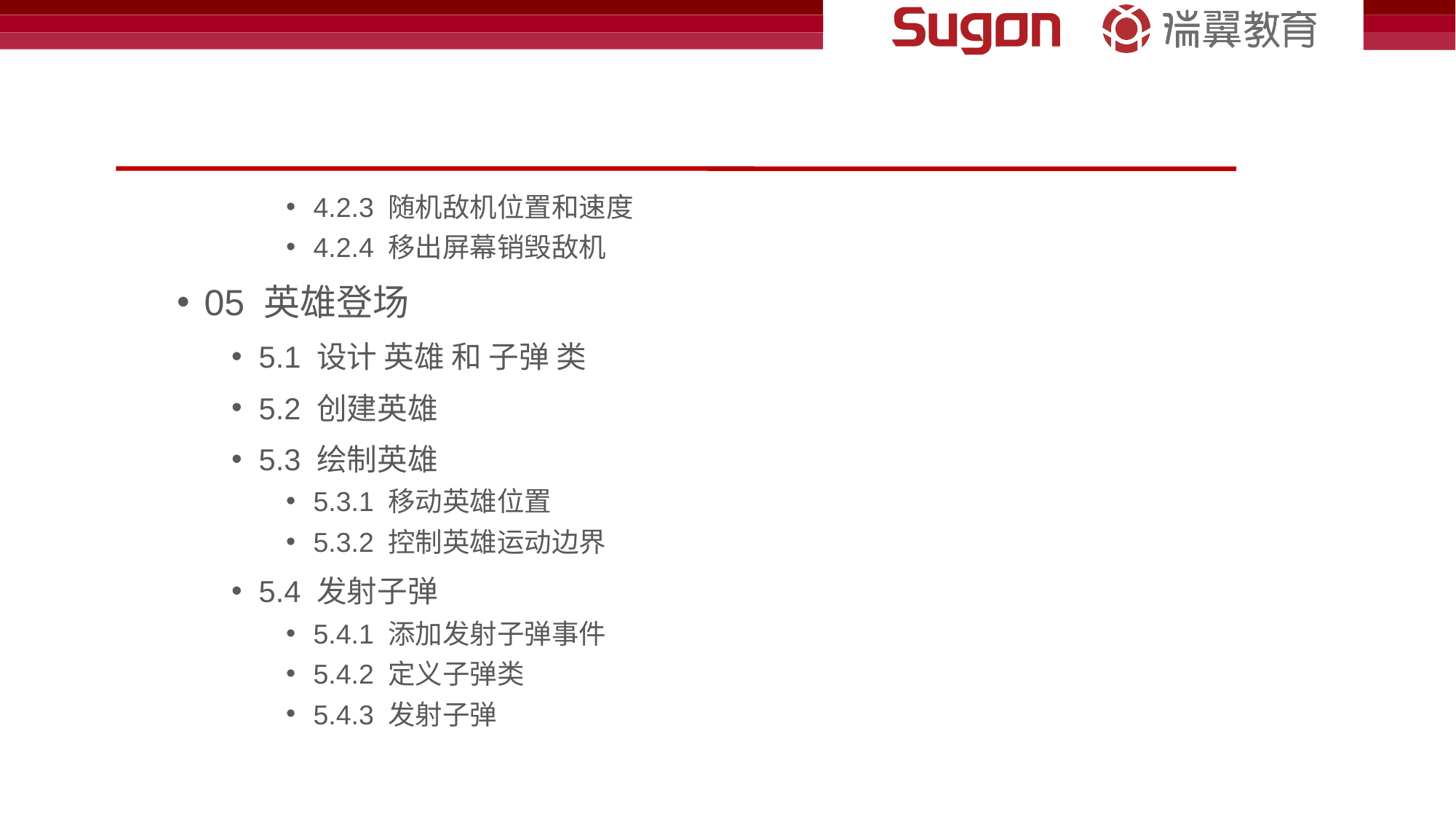

#
4.2.3 随机敌机位置和速度
4.2.4 移出屏幕销毁敌机
05 英雄登场
5.1 设计 英雄 和 子弹 类
5.2 创建英雄
5.3 绘制英雄
5.3.1 移动英雄位置
5.3.2 控制英雄运动边界
5.4 发射子弹
5.4.1 添加发射子弹事件
5.4.2 定义子弹类
5.4.3 发射子弹